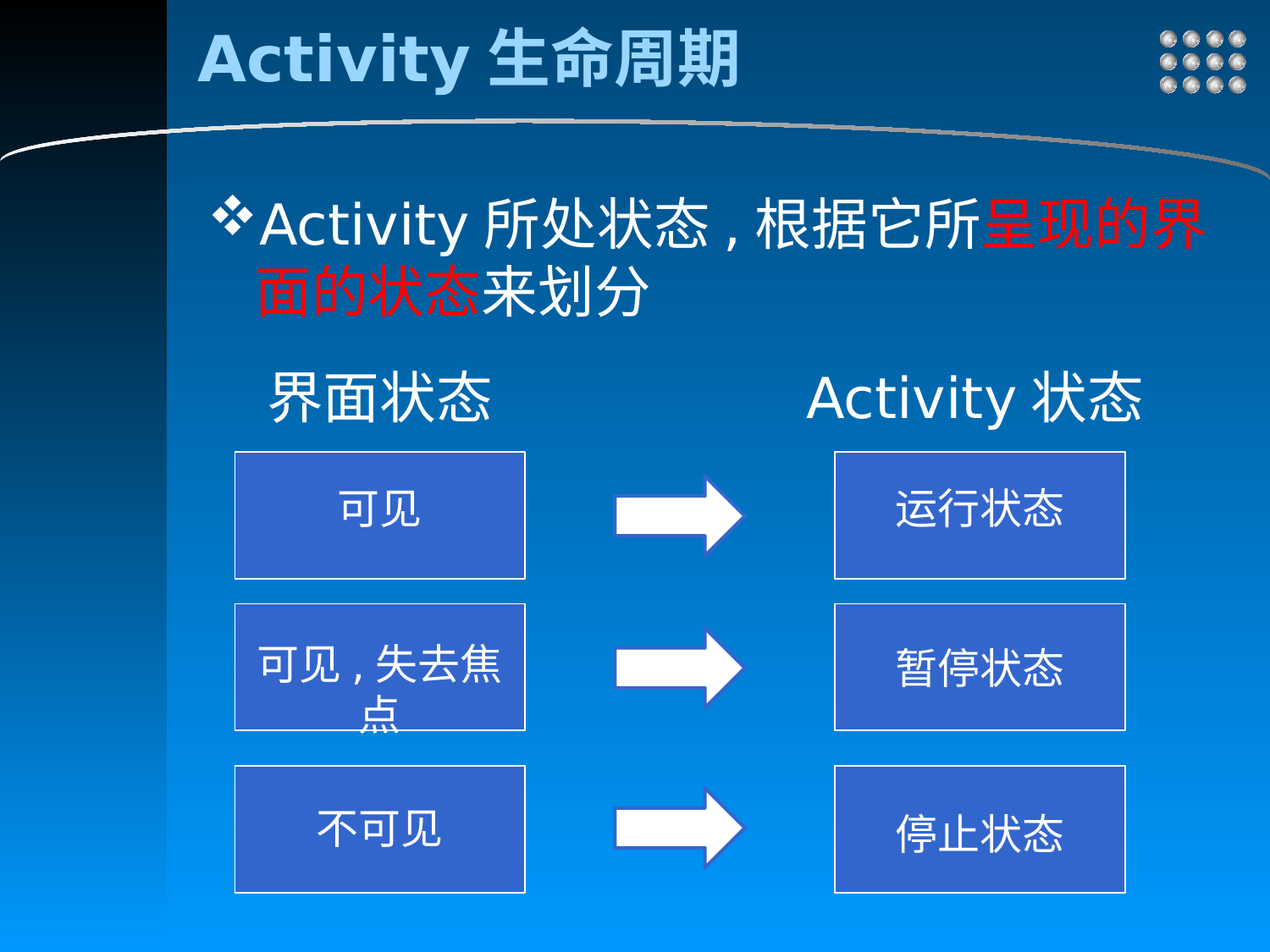

# Activity生命周期
Activity所处状态,根据它所呈现的界面的状态来划分

界面状态
Activity状态

可见

运行状态

可见,失去焦点
暂停状态

不可见
停止状态